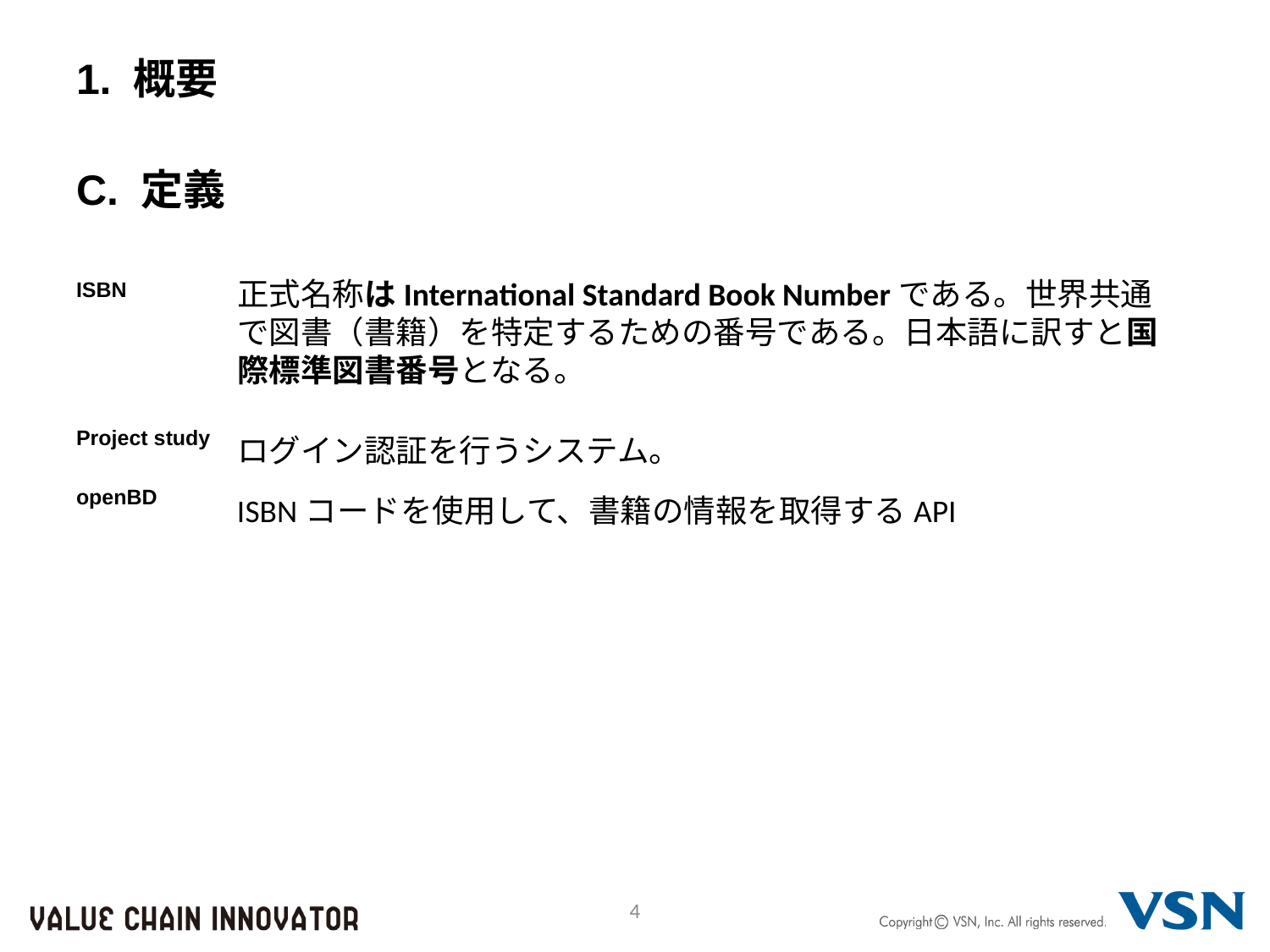

# 1. 概要
C. 定義

ISBN

Project study

openBD
正式名称はInternational Standard Book Numberである。世界共通で図書（書籍）を特定するための番号である。日本語に訳すと国際標準図書番号となる。
ログイン認証を行うシステム。
ISBNコードを使用して、書籍の情報を取得するAPI
4